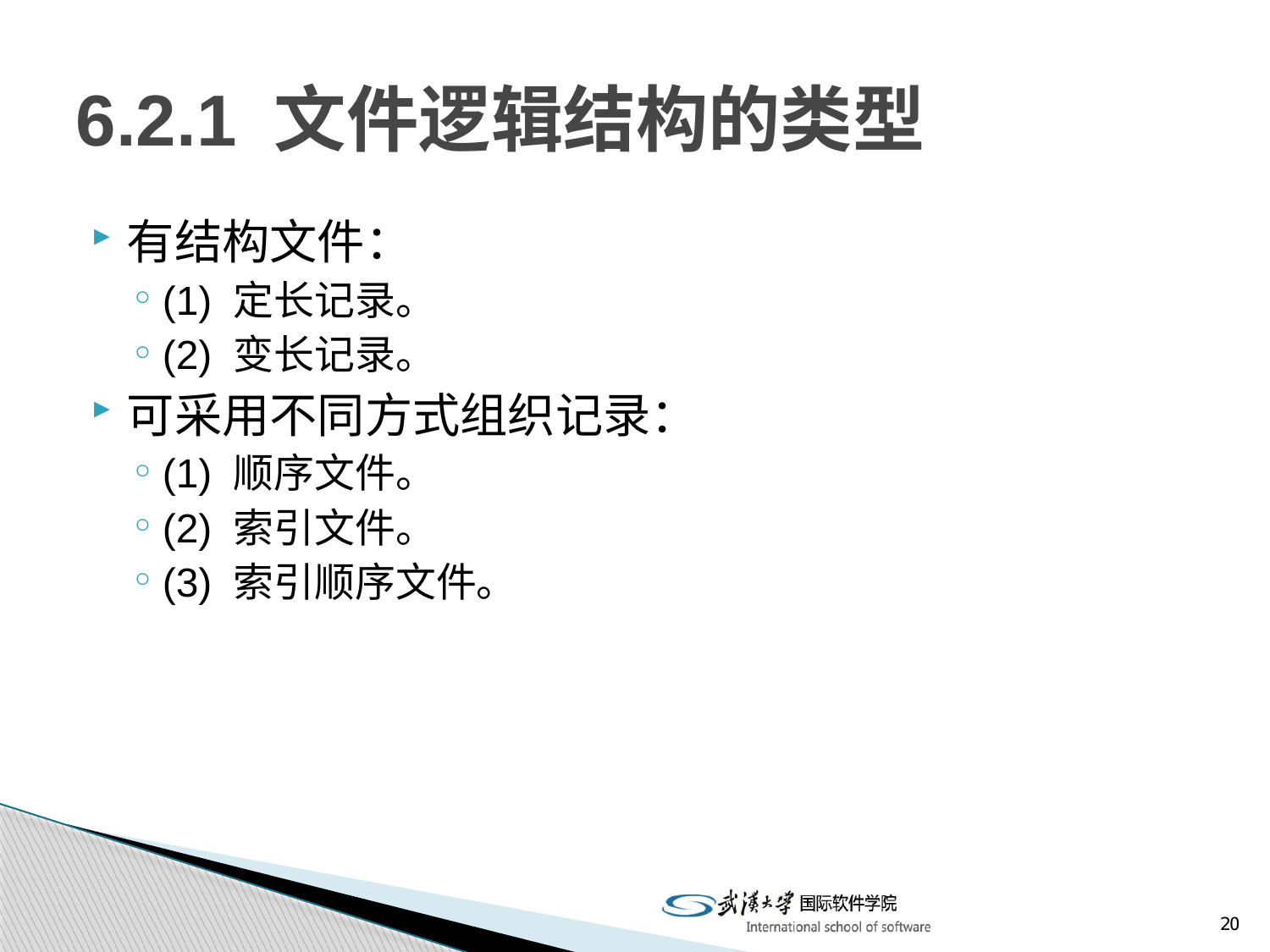

# 6.2.1 文件逻辑结构的类型
有结构文件：
(1) 定长记录。
(2) 变长记录。
可采用不同方式组织记录：
(1) 顺序文件。
(2) 索引文件。
(3) 索引顺序文件。

20